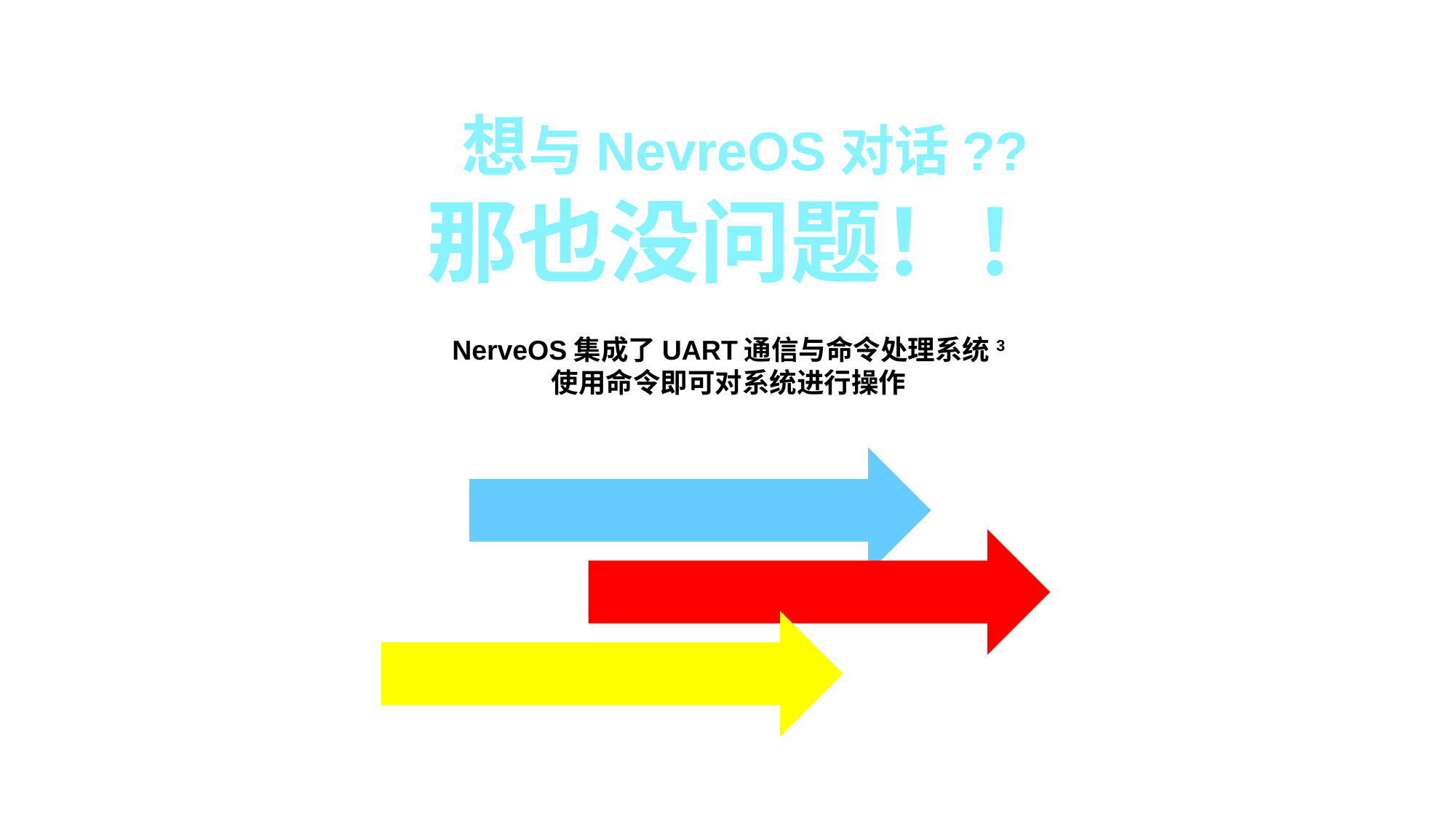

想与NevreOS对话??
那也没问题！！
NerveOS集成了UART通信与命令处理系统3
使用命令即可对系统进行操作